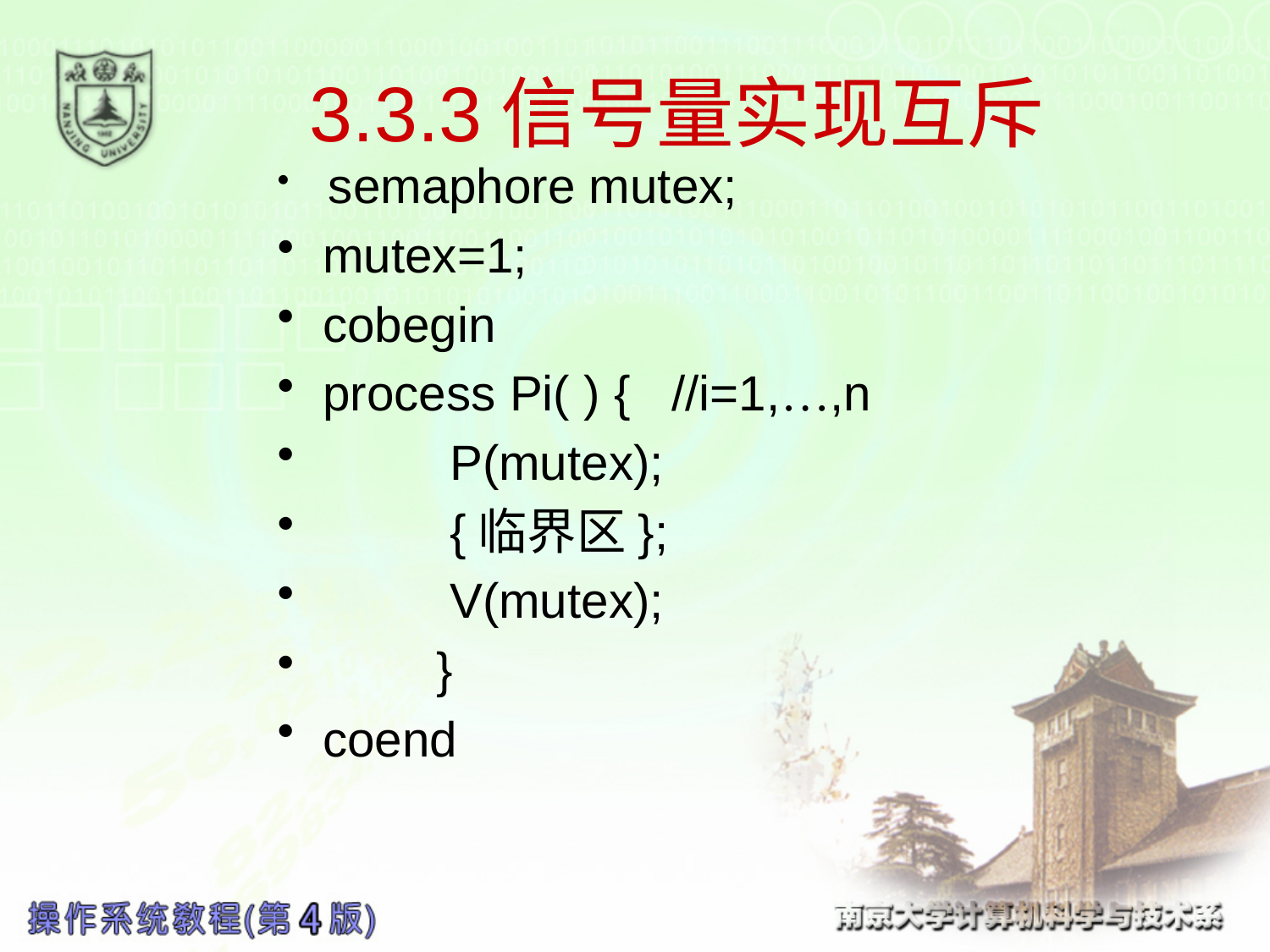

# 3.3.3信号量实现互斥
  semaphore mutex;
 mutex=1;
 cobegin
 process Pi( ) {   //i=1,…,n
	 P(mutex);
	 {临界区};
	 V(mutex);
	}
 coend